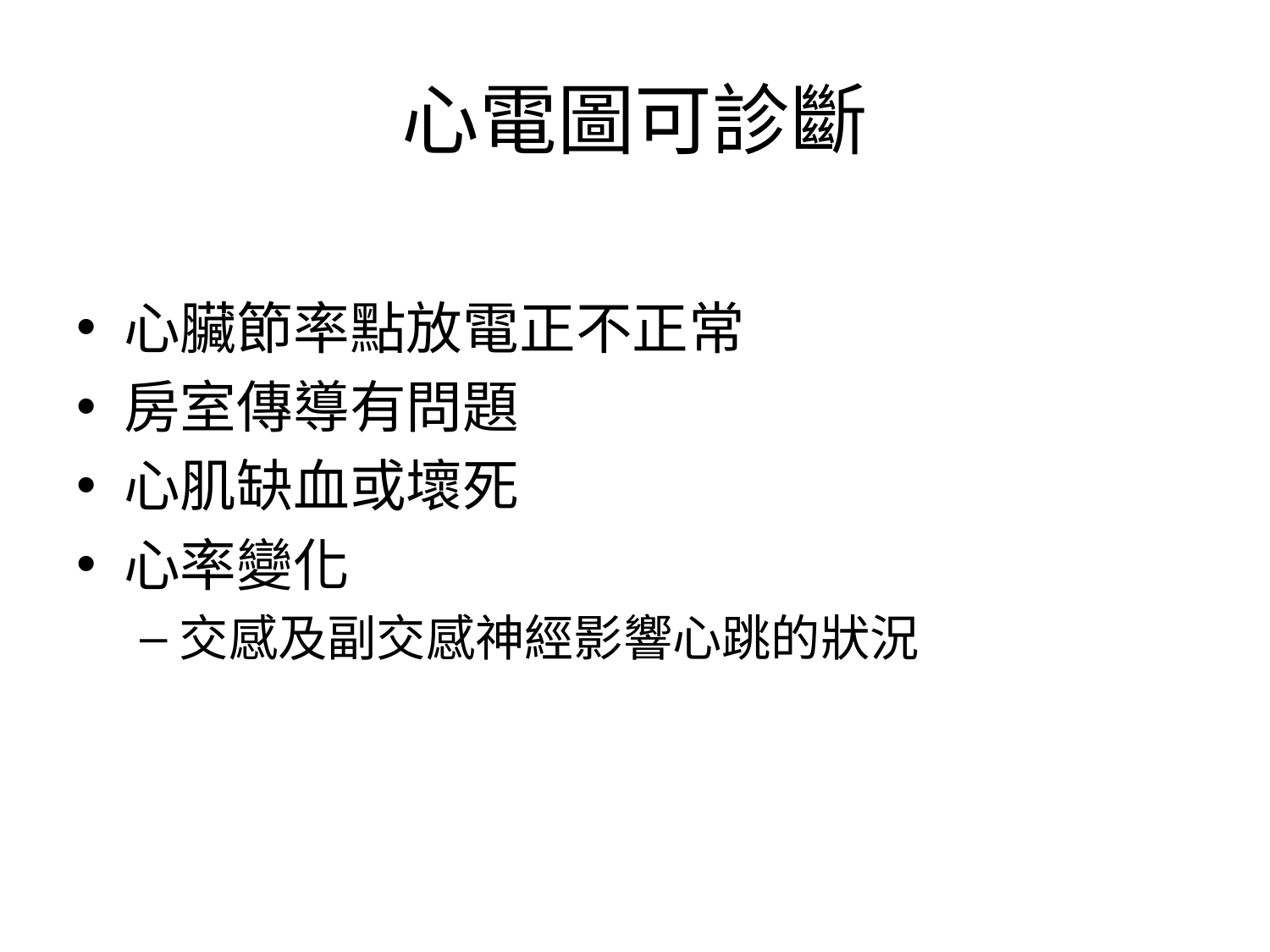

# 心電圖可診斷
心臟節率點放電正不正常
房室傳導有問題
心肌缺血或壞死
心率變化
交感及副交感神經影響心跳的狀況